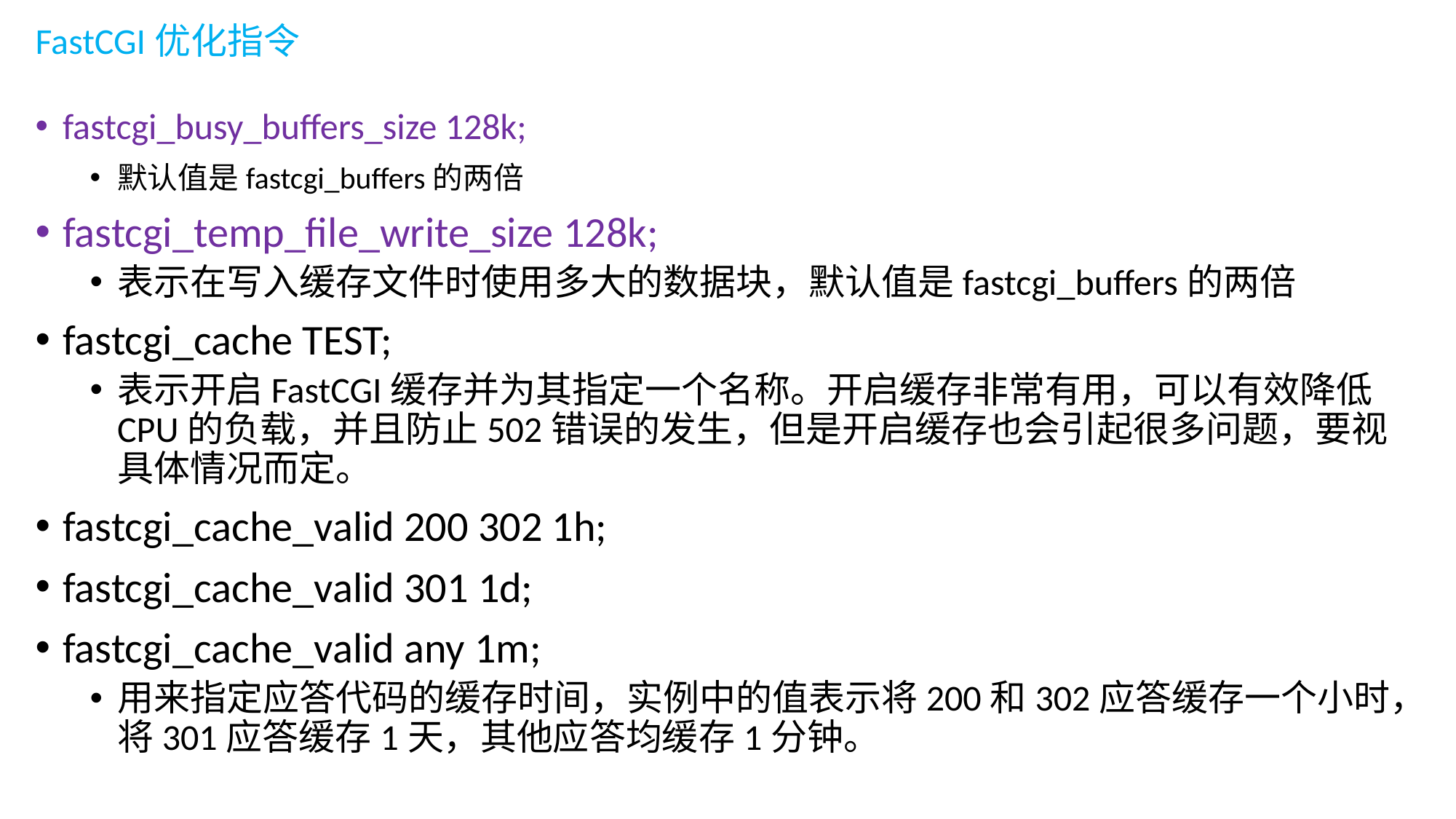

# FastCGI优化指令
fastcgi_busy_buffers_size 128k;
默认值是fastcgi_buffers的两倍
fastcgi_temp_file_write_size 128k;
表示在写入缓存文件时使用多大的数据块，默认值是fastcgi_buffers的两倍
fastcgi_cache TEST;
表示开启FastCGI缓存并为其指定一个名称。开启缓存非常有用，可以有效降低CPU的负载，并且防止502错误的发生，但是开启缓存也会引起很多问题，要视具体情况而定。
fastcgi_cache_valid 200 302 1h;
fastcgi_cache_valid 301 1d;
fastcgi_cache_valid any 1m;
用来指定应答代码的缓存时间，实例中的值表示将200和302应答缓存一个小时，将301应答缓存1天，其他应答均缓存1分钟。